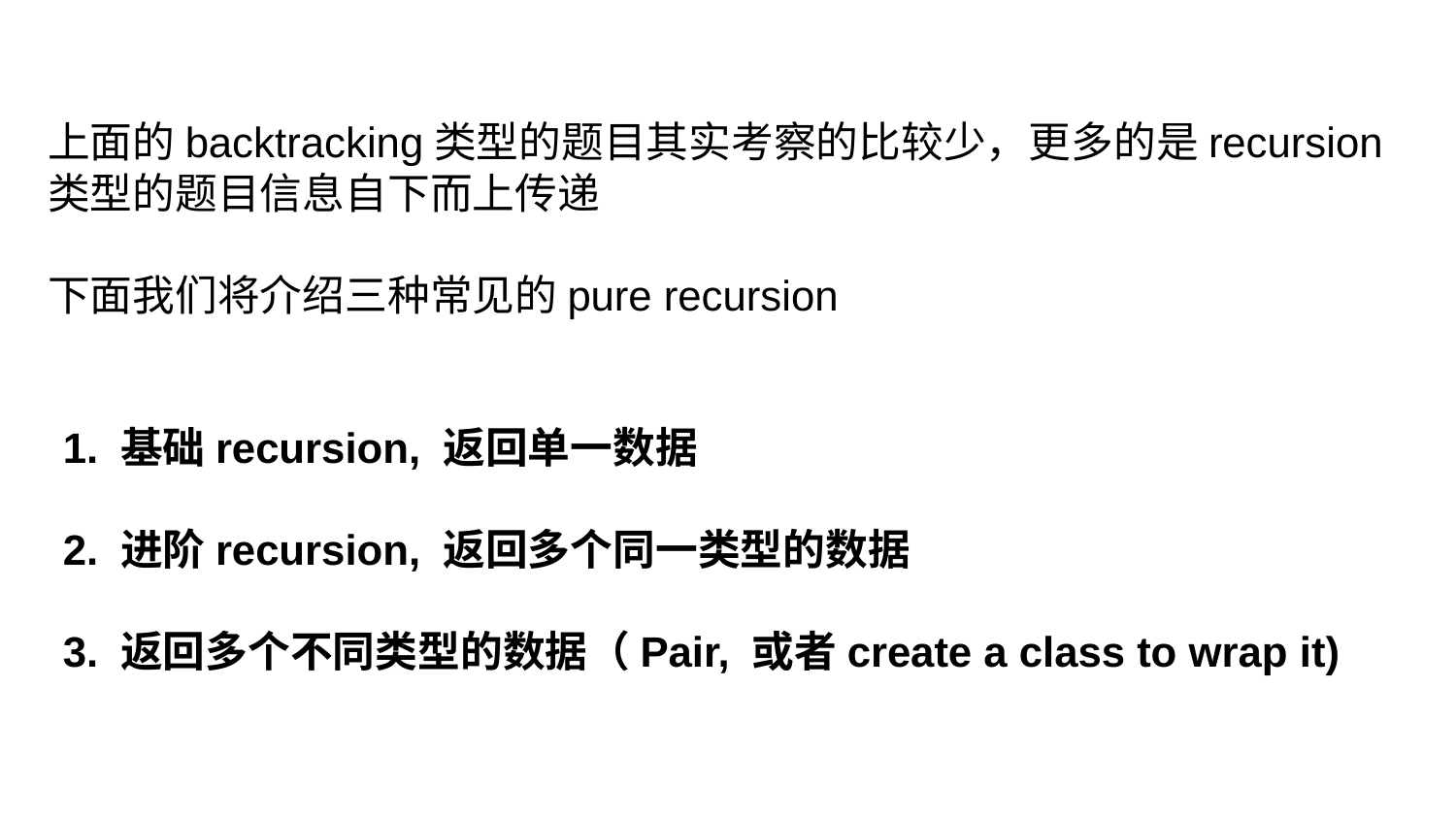

上面的backtracking类型的题目其实考察的比较少，更多的是recursion类型的题目信息自下而上传递

下面我们将介绍三种常见的pure recursion

基础recursion, 返回单一数据

进阶recursion, 返回多个同一类型的数据

返回多个不同类型的数据（Pair, 或者create a class to wrap it)